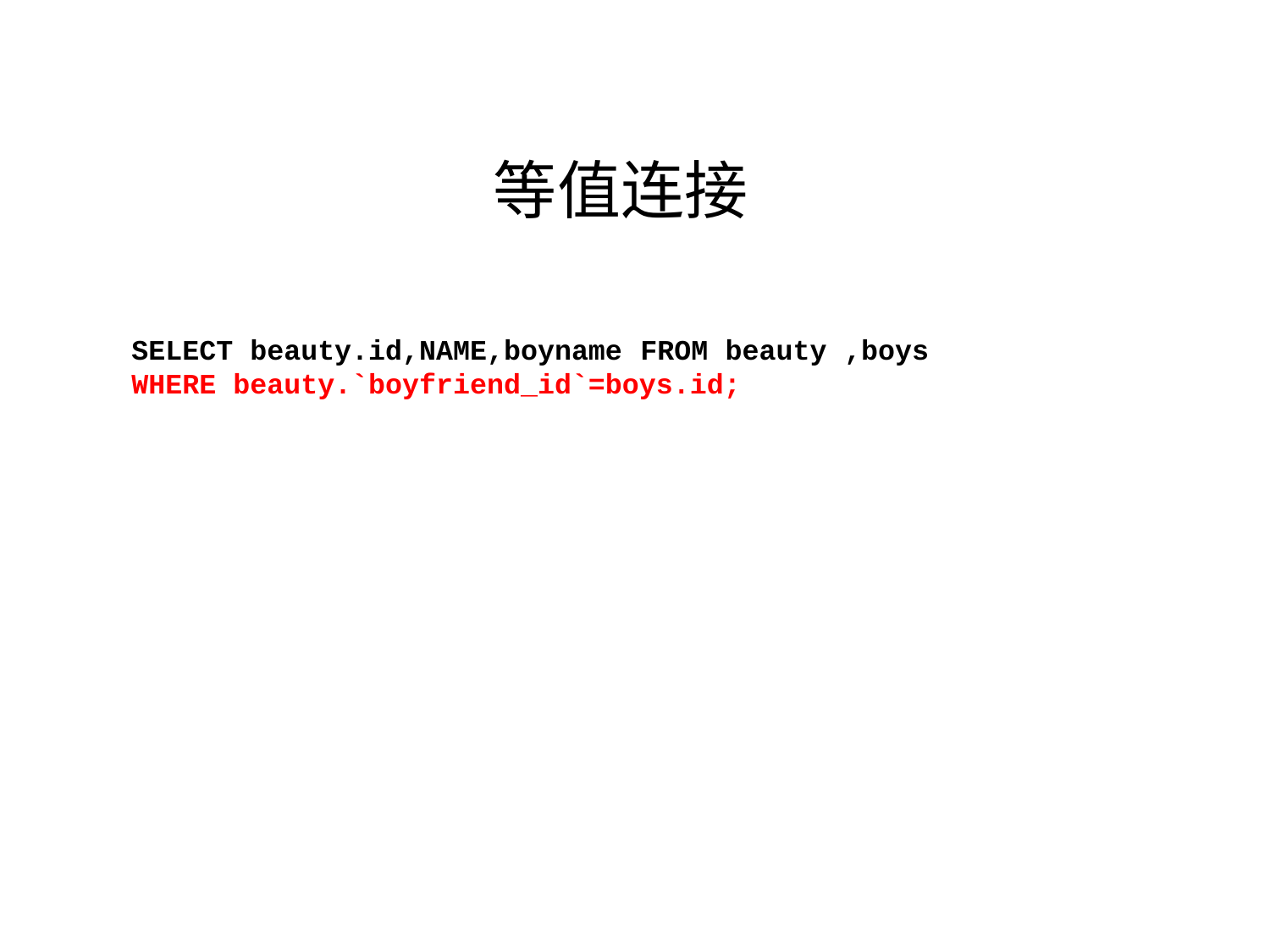

等值连接
SELECT beauty.id,NAME,boyname FROM beauty ,boys
WHERE beauty.`boyfriend_id`=boys.id;